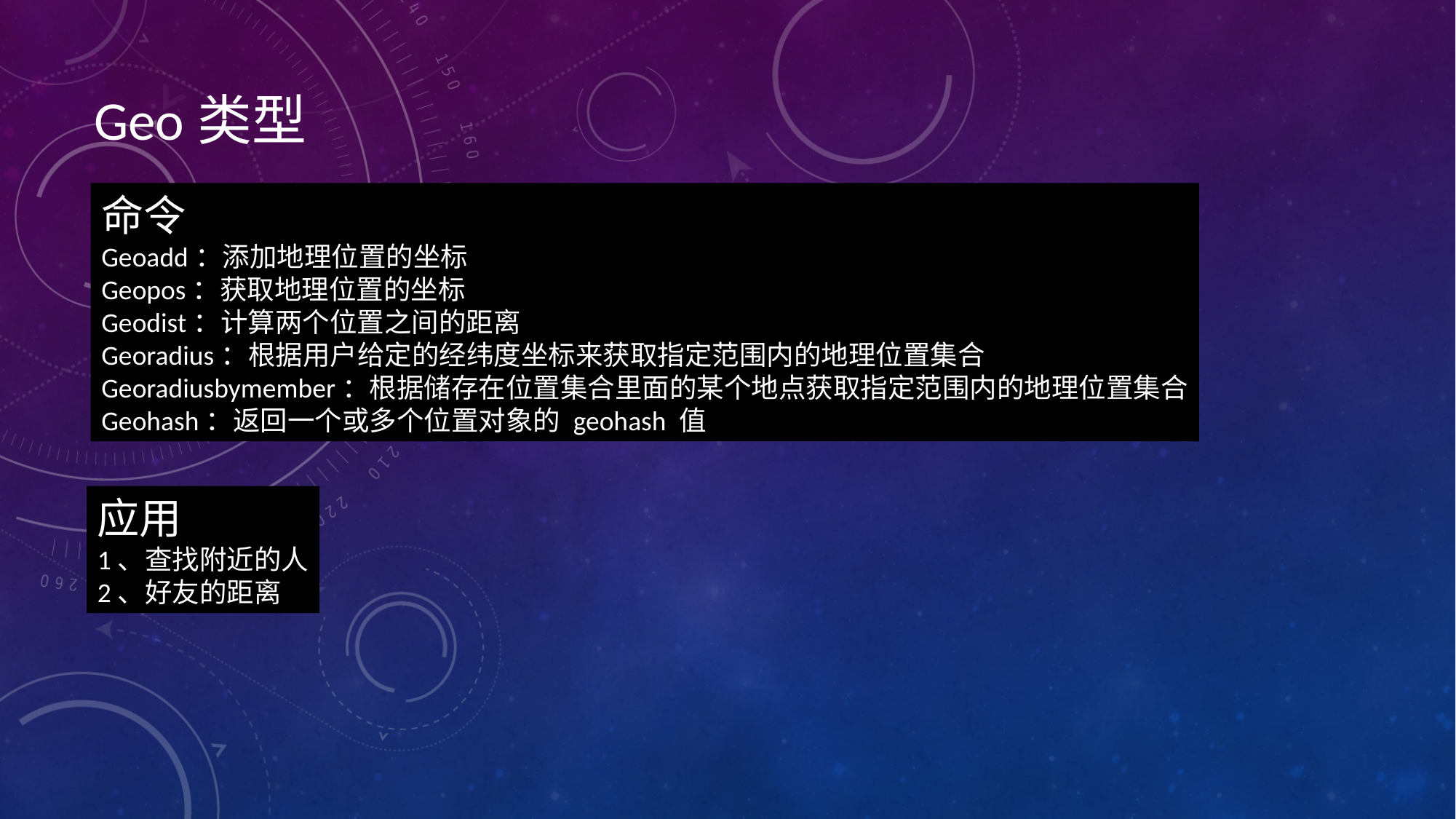

Geo类型
命令
Geoadd：添加地理位置的坐标
Geopos：获取地理位置的坐标
Geodist：计算两个位置之间的距离
Georadius：根据用户给定的经纬度坐标来获取指定范围内的地理位置集合
Georadiusbymember：根据储存在位置集合里面的某个地点获取指定范围内的地理位置集合
Geohash：返回一个或多个位置对象的 geohash 值
应用
1、查找附近的人
2、好友的距离